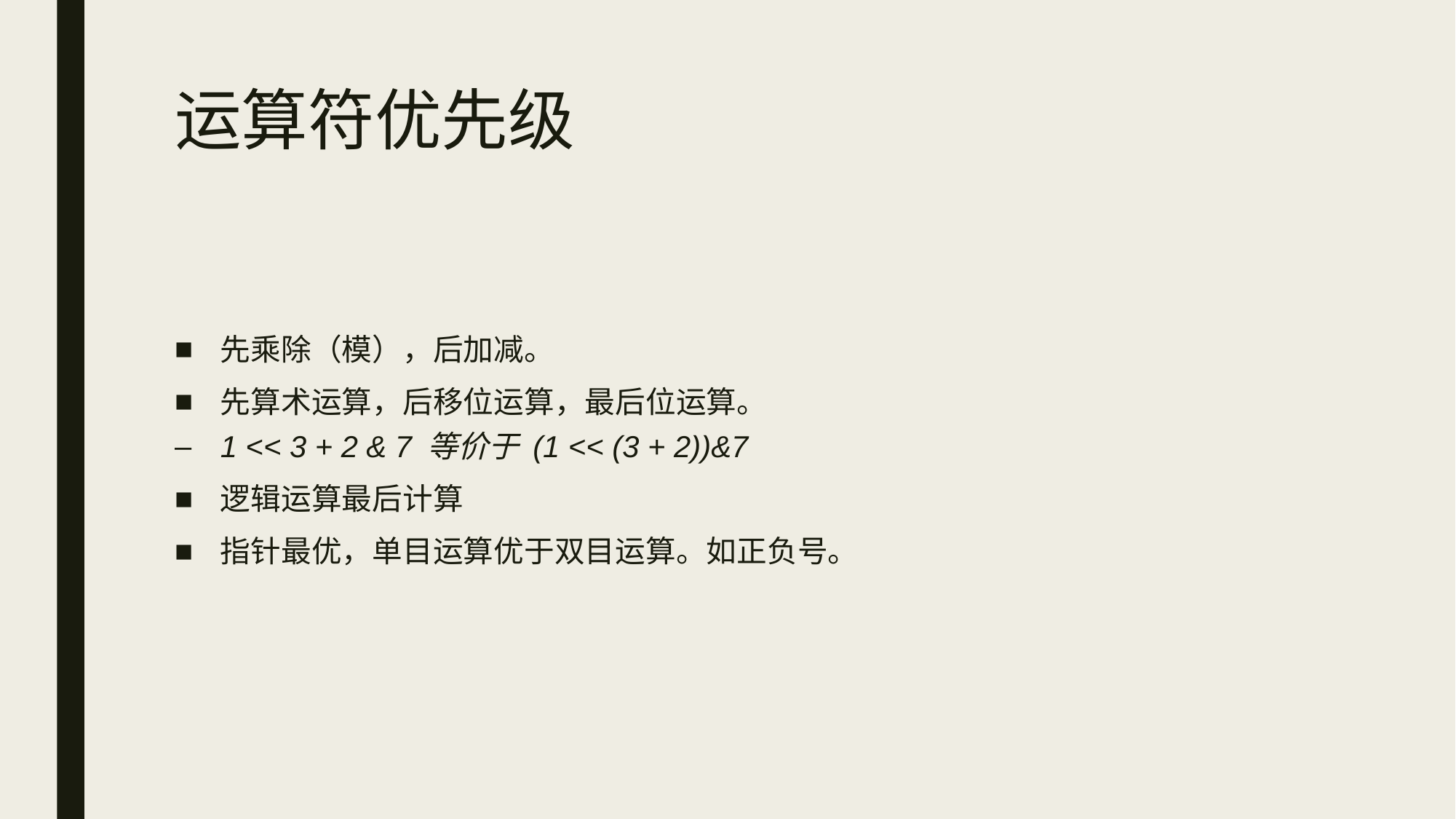

# 运算符优先级

先乘除（模），后加减。
先算术运算，后移位运算，最后位运算。
1 << 3 + 2 & 7 等价于 (1 << (3 + 2))&7
逻辑运算最后计算
指针最优，单目运算优于双目运算。如正负号。